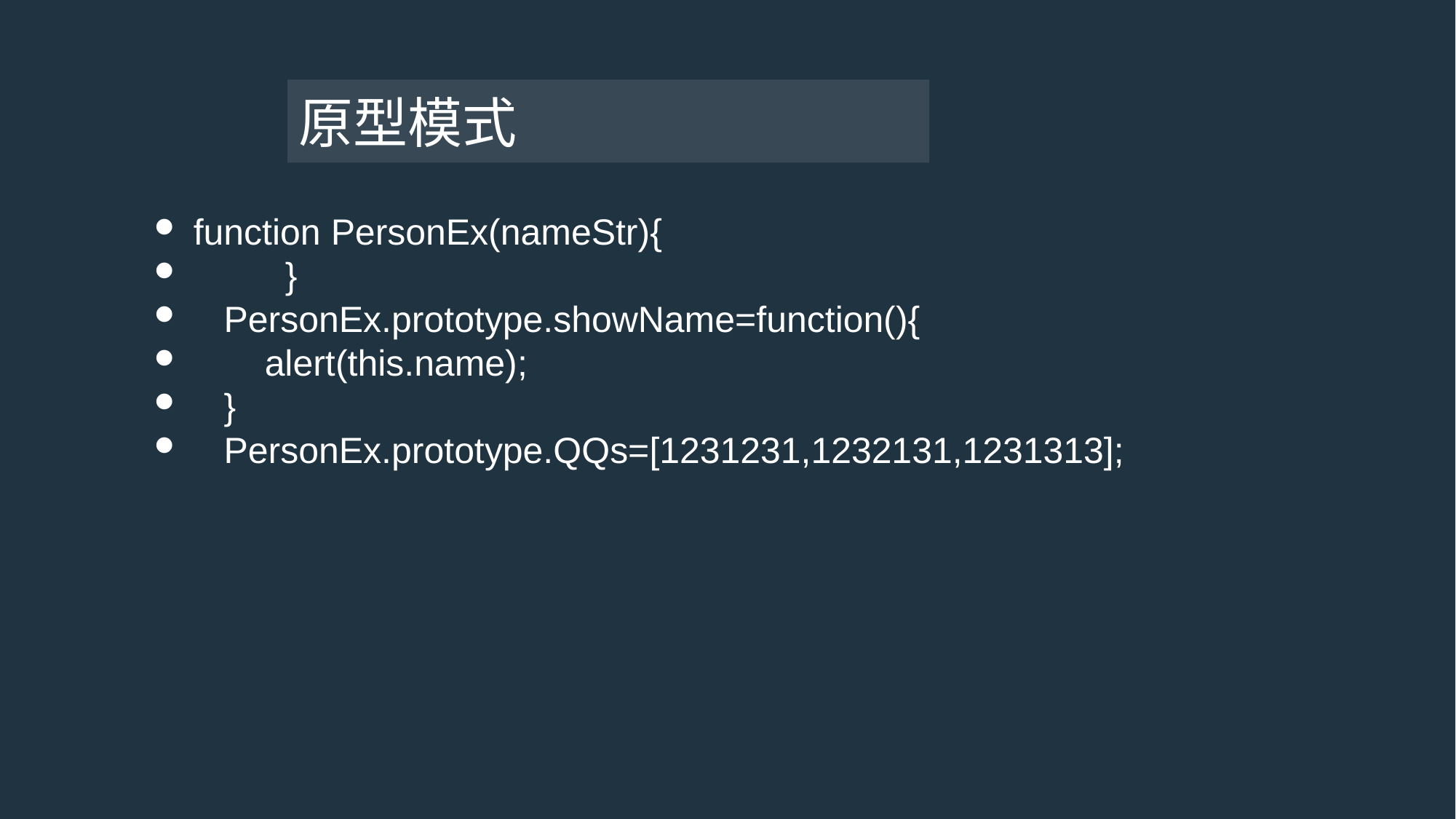

# 原型模式
 function PersonEx(nameStr){
          }
    PersonEx.prototype.showName=function(){
        alert(this.name);
    }
    PersonEx.prototype.QQs=[1231231,1232131,1231313];